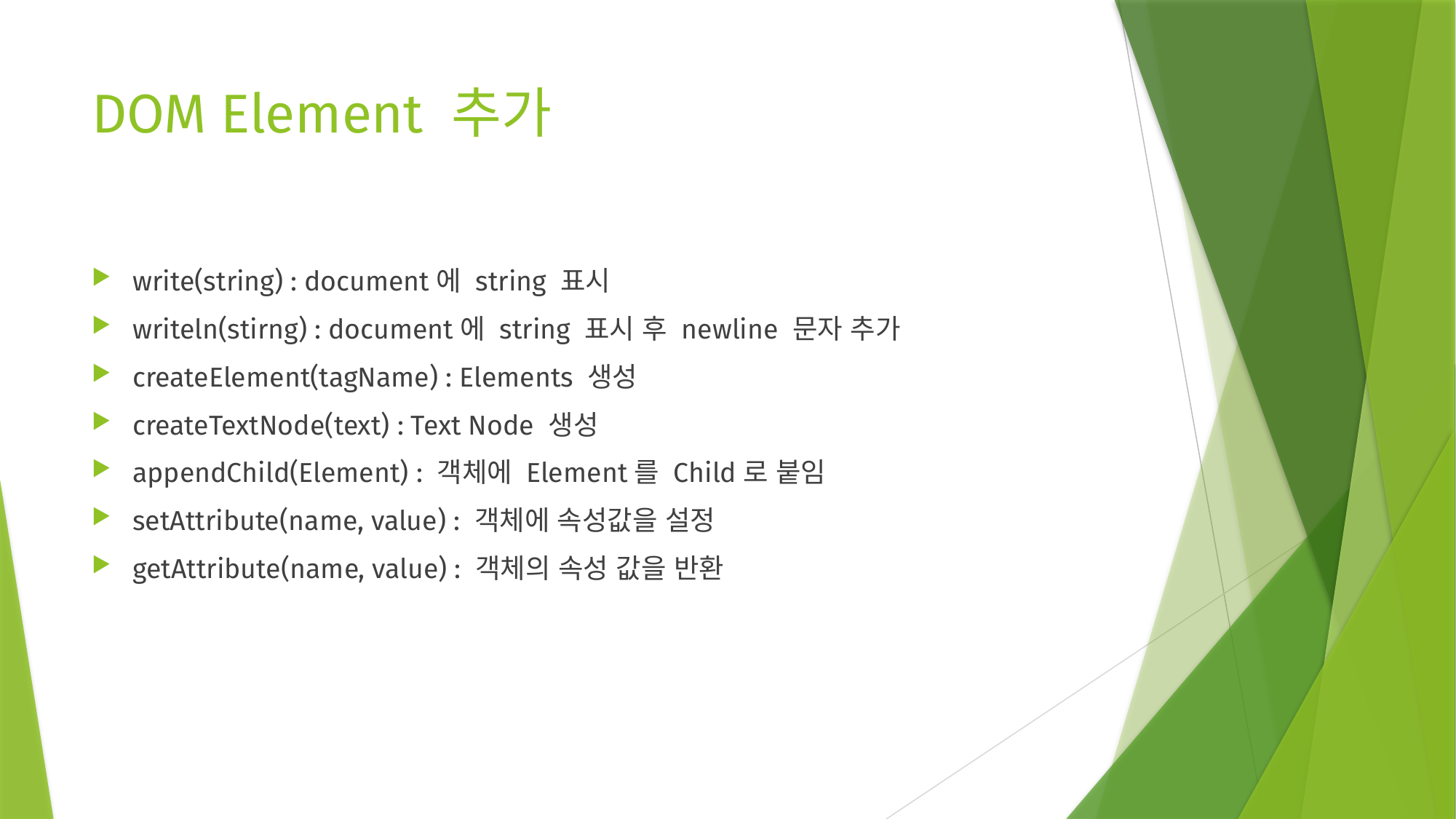

# DOM Element 추가
write(string) : document에 string 표시
writeln(stirng) : document에 string 표시 후 newline 문자 추가
createElement(tagName) : Elements 생성
createTextNode(text) : Text Node 생성
appendChild(Element) : 객체에 Element를 Child로 붙임
setAttribute(name, value) : 객체에 속성값을 설정
getAttribute(name, value) : 객체의 속성 값을 반환